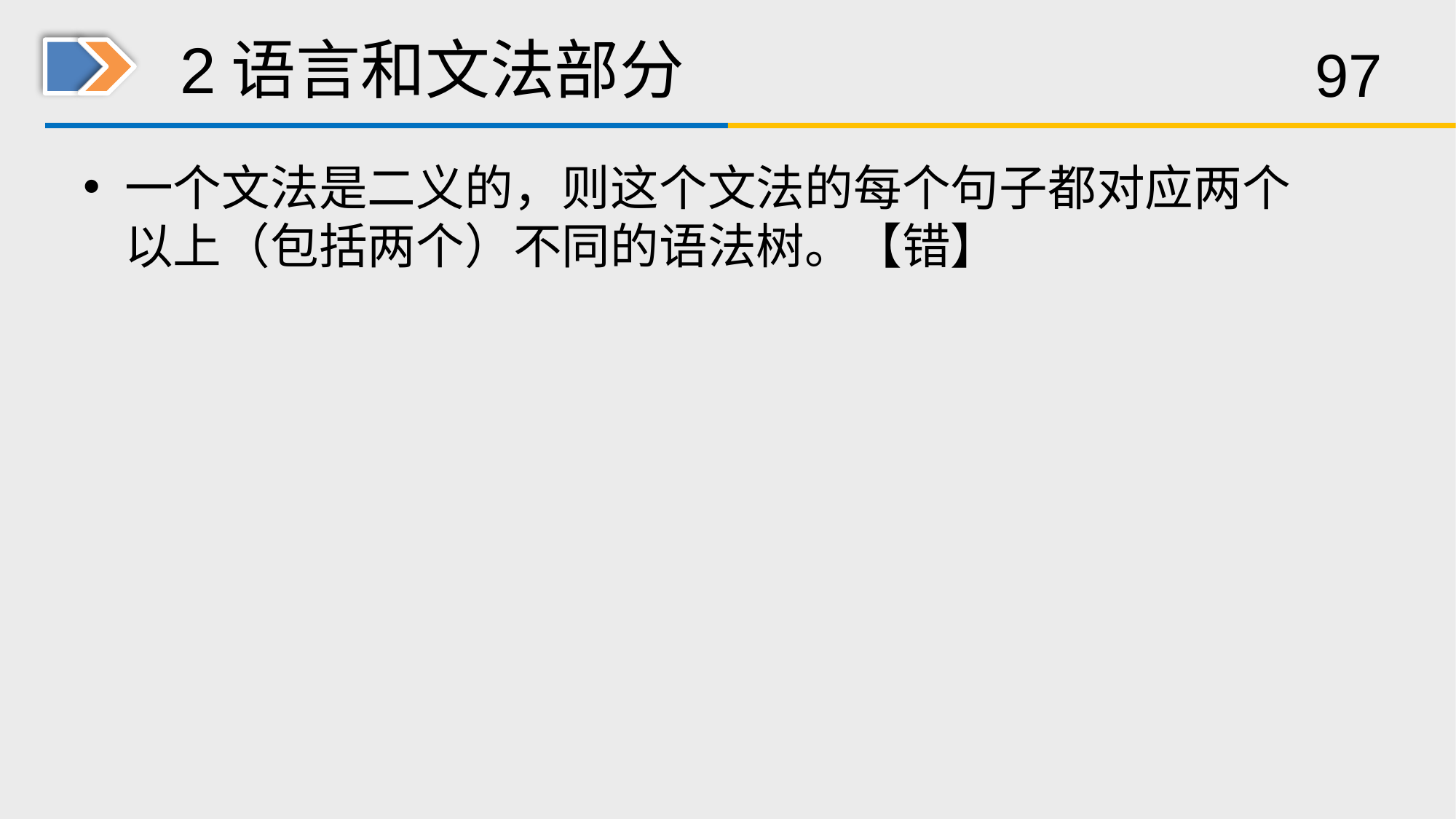

# 2语言和文法部分
97
一个文法是二义的，则这个文法的每个句子都对应两个以上（包括两个）不同的语法树。【错】